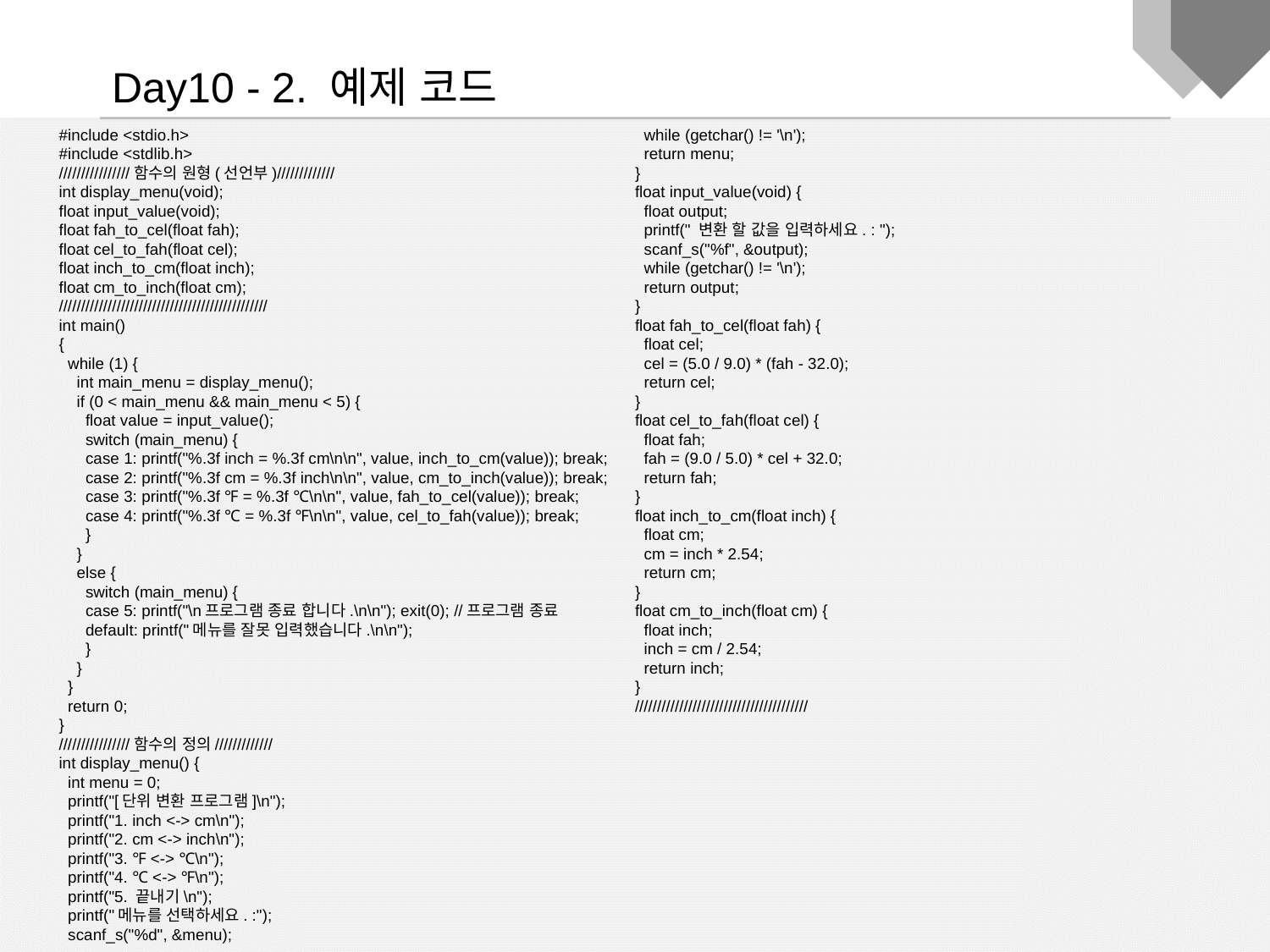

Day10 - 2. 예제 코드
#include <stdio.h>
#include <stdlib.h>
////////////////함수의 원형(선언부)/////////////
int display_menu(void);
float input_value(void);
float fah_to_cel(float fah);
float cel_to_fah(float cel);
float inch_to_cm(float inch);
float cm_to_inch(float cm);
///////////////////////////////////////////////
int main()
{
  while (1) {
    int main_menu = display_menu();
    if (0 < main_menu && main_menu < 5) {
      float value = input_value();
      switch (main_menu) {
      case 1: printf("%.3f inch = %.3f cm\n\n", value, inch_to_cm(value)); break;
      case 2: printf("%.3f cm = %.3f inch\n\n", value, cm_to_inch(value)); break;
      case 3: printf("%.3f ℉ = %.3f ℃\n\n", value, fah_to_cel(value)); break;
      case 4: printf("%.3f ℃ = %.3f ℉\n\n", value, cel_to_fah(value)); break;
      }
    }
    else {
      switch (main_menu) {
      case 5: printf("\n프로그램 종료 합니다.\n\n"); exit(0); //프로그램 종료
      default: printf("메뉴를 잘못 입력했습니다.\n\n");
      }
    }
  }
  return 0;
}
////////////////함수의 정의/////////////
int display_menu() {
  int menu = 0;
  printf("[단위 변환 프로그램]\n");
  printf("1. inch <-> cm\n");
  printf("2. cm <-> inch\n");
  printf("3. ℉ <-> ℃\n");
  printf("4. ℃ <-> ℉\n");
  printf("5. 끝내기\n");
  printf("메뉴를 선택하세요. :");
  scanf_s("%d", &menu);
  while (getchar() != '\n');
  return menu;
}
float input_value(void) {
  float output;
  printf(" 변환 할 값을 입력하세요. : ");
  scanf_s("%f", &output);
  while (getchar() != '\n');
  return output;
}
float fah_to_cel(float fah) {
  float cel;
  cel = (5.0 / 9.0) * (fah - 32.0);
  return cel;
}
float cel_to_fah(float cel) {
  float fah;
  fah = (9.0 / 5.0) * cel + 32.0;
  return fah;
}
float inch_to_cm(float inch) {
  float cm;
  cm = inch * 2.54;
  return cm;
}
float cm_to_inch(float cm) {
  float inch;
  inch = cm / 2.54;
  return inch;
}
///////////////////////////////////////